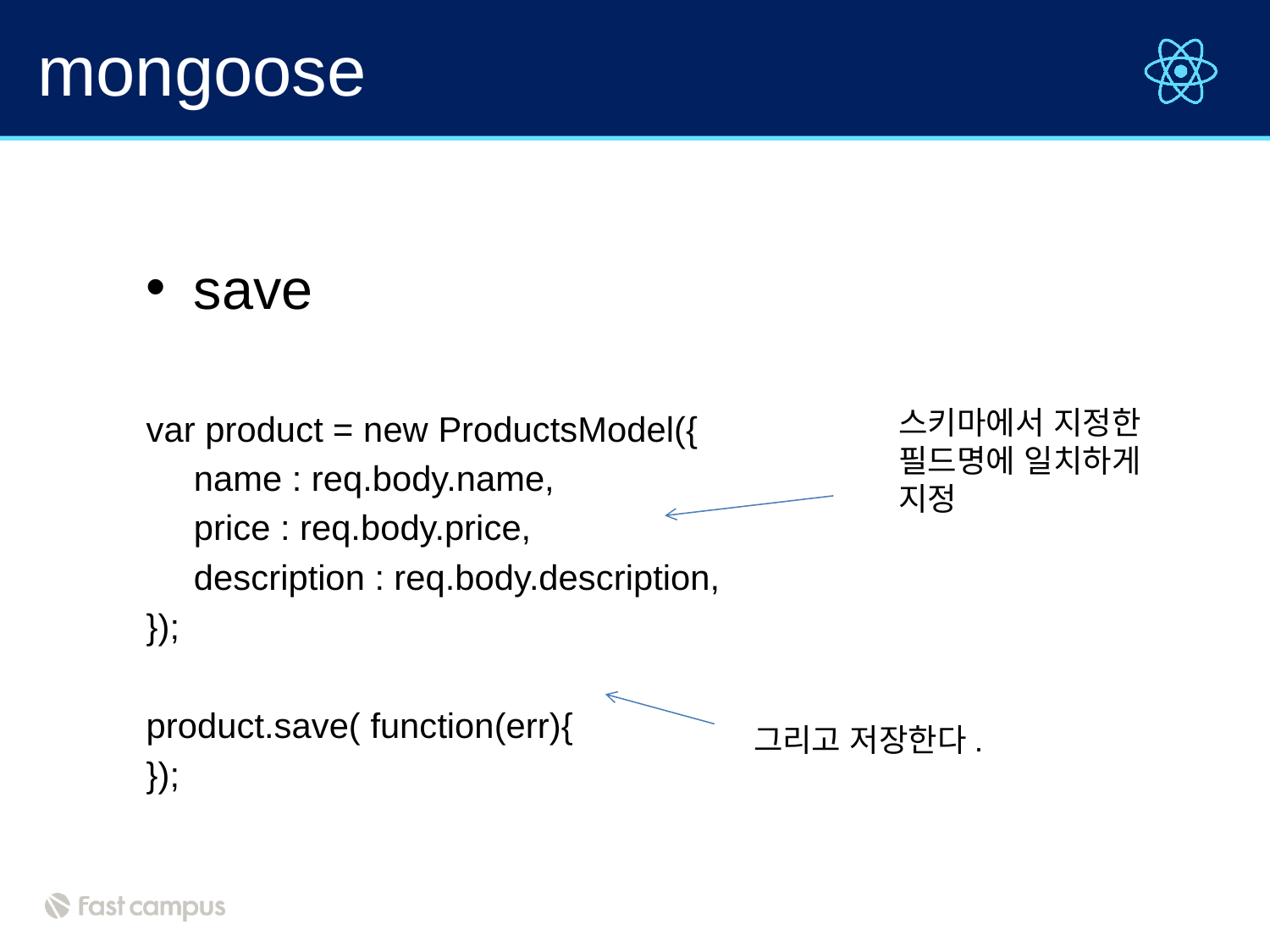

# mongoose
save

var product = new ProductsModel({
	name : req.body.name,
	price : req.body.price,
	description : req.body.description,
});

product.save( function(err){
});
스키마에서 지정한
필드명에 일치하게
지정
그리고 저장한다.